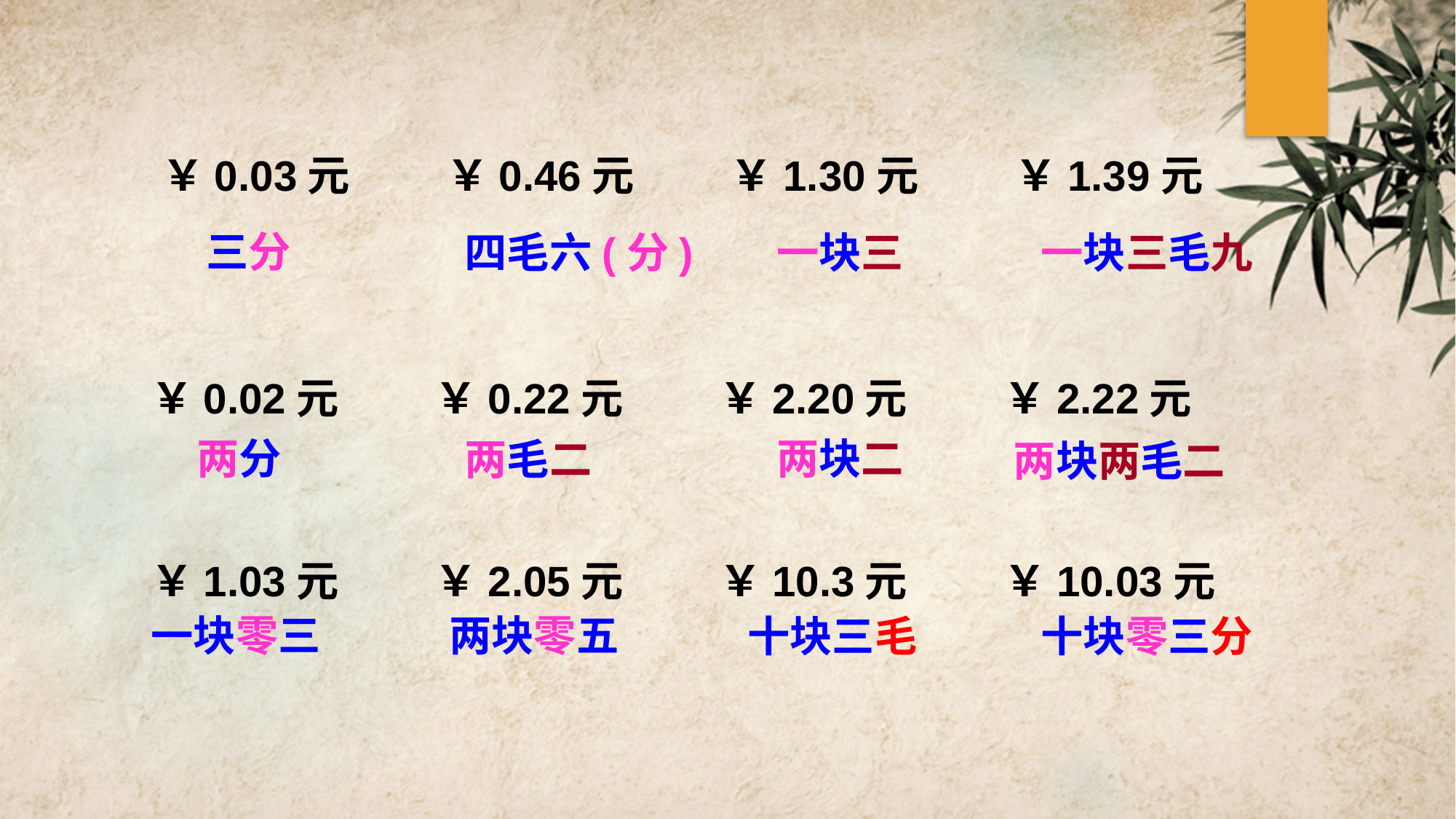

￥0.03元          ￥0.46元          ￥1.30元          ￥1.39元
三分
一块三
四毛六(分)
一块三毛九
￥0.02元          ￥0.22元          ￥2.20元          ￥2.22元
两分
两块二
两毛二
两块两毛二
￥1.03元          ￥2.05元          ￥10.3元          ￥10.03元
一块零三
两块零五
十块零三分
十块三毛